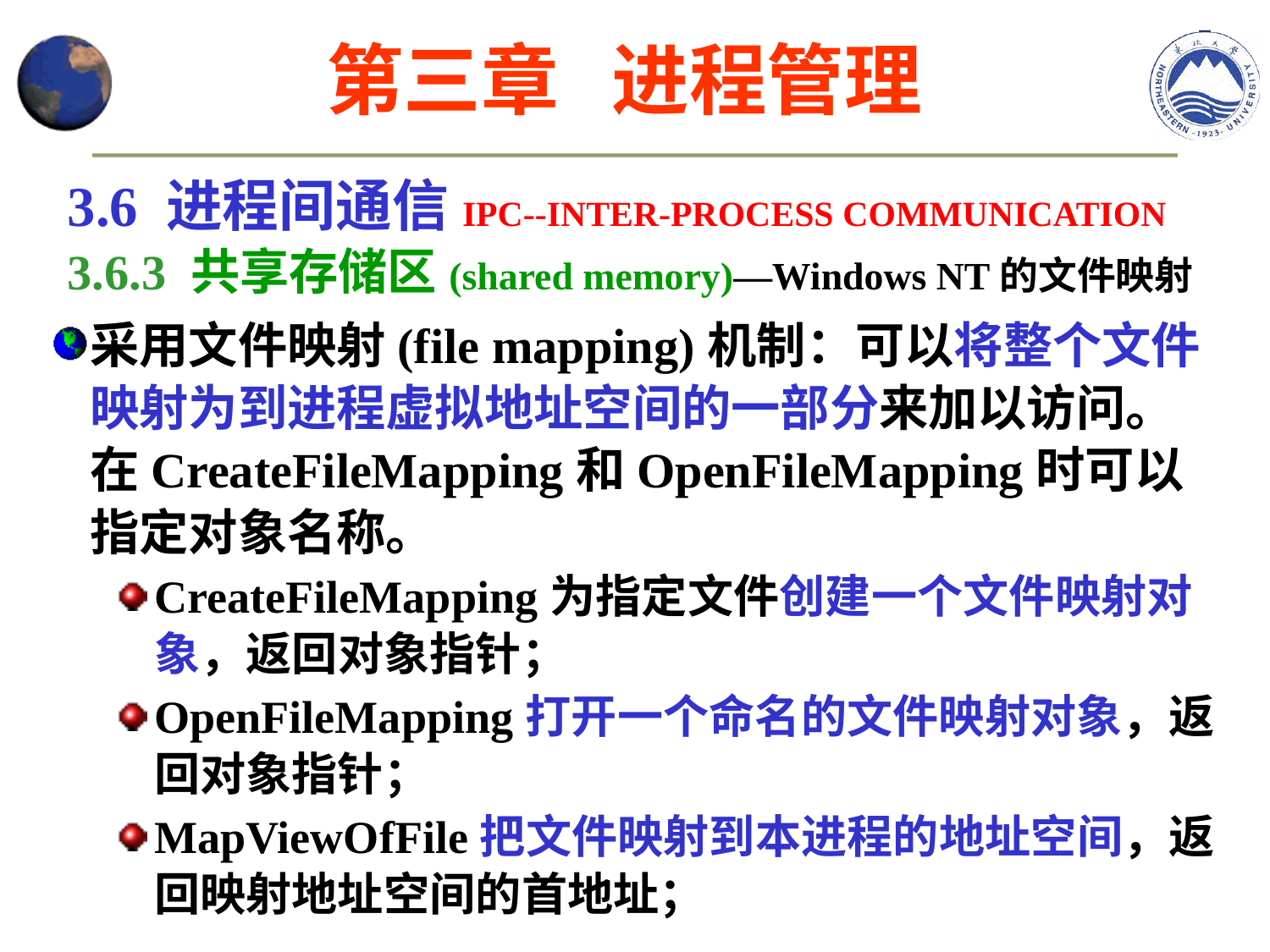

第三章   进程管理
3.6 进程间通信IPC--INTER-PROCESS COMMUNICATION
3.6.3 共享存储区(shared memory)—Windows NT的文件映射
采用文件映射(file mapping)机制：可以将整个文件映射为到进程虚拟地址空间的一部分来加以访问。在CreateFileMapping和OpenFileMapping时可以指定对象名称。
CreateFileMapping为指定文件创建一个文件映射对象，返回对象指针；
OpenFileMapping打开一个命名的文件映射对象，返回对象指针；
MapViewOfFile把文件映射到本进程的地址空间，返回映射地址空间的首地址；